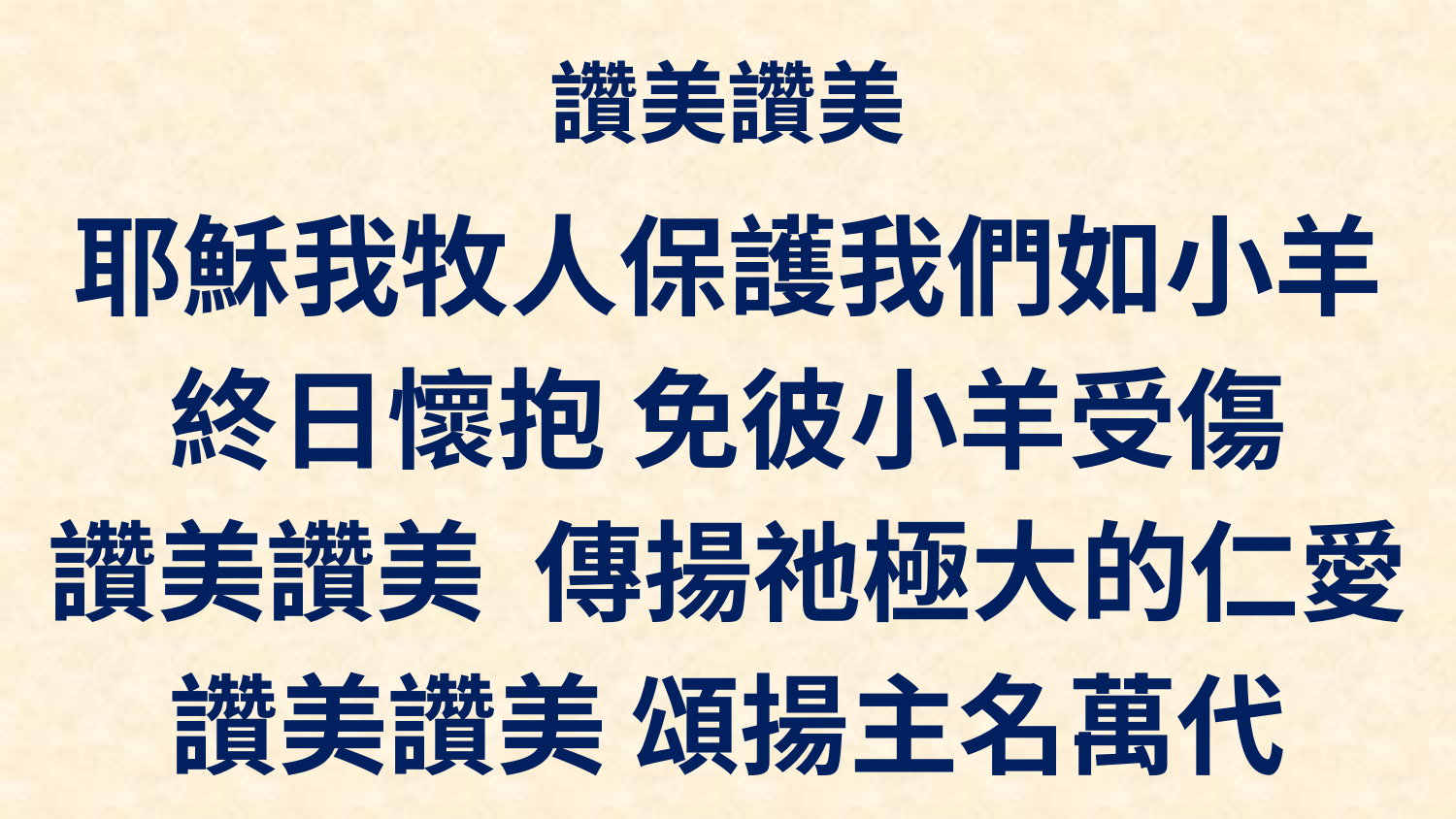

# 讚美讚美
耶穌我牧人保護我們如小羊
終日懷抱 免彼小羊受傷
讚美讚美  傳揚祂極大的仁愛
讚美讚美 頌揚主名萬代